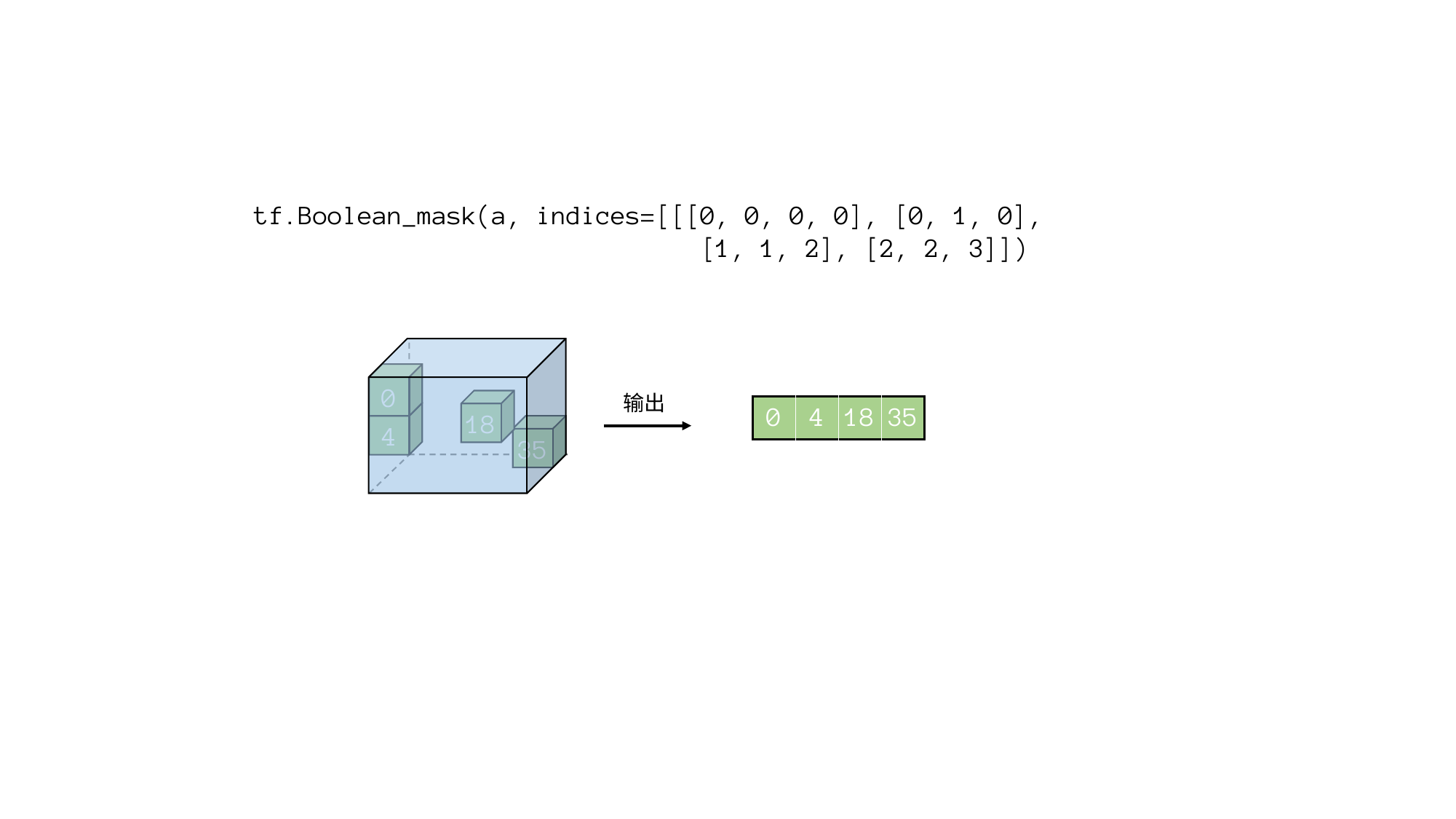

tf.Boolean_mask(a, indices=[[[0, 0, 0, 0], [0, 1, 0],
                             [1, 1, 2], [2, 2, 3]])

0
输出
18
| 0 | 4 | 18 | 35 |
| --- | --- | --- | --- |
4
35